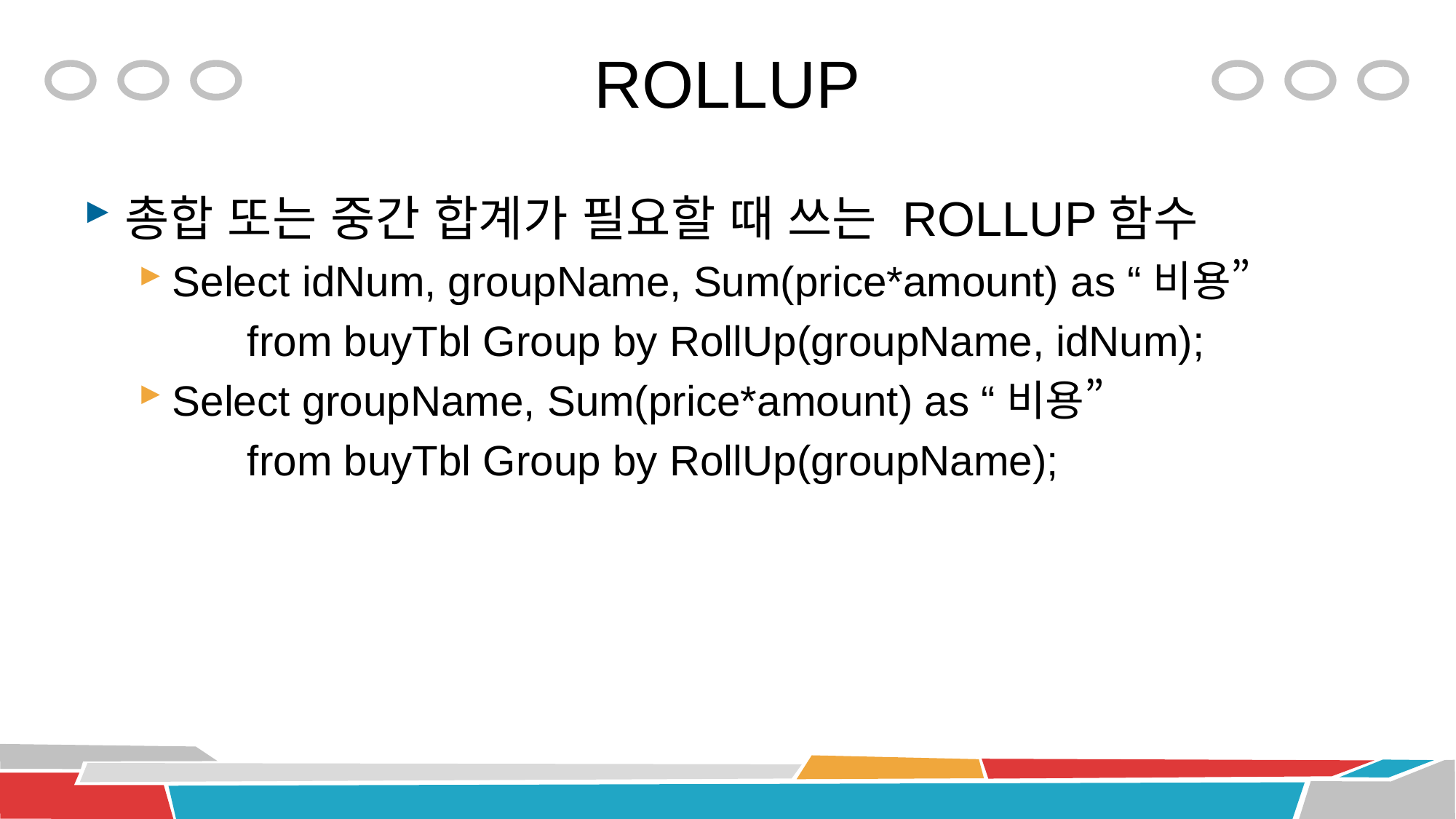

# ROLLUP
총합 또는 중간 합계가 필요할 때 쓰는 ROLLUP함수
Select idNum, groupName, Sum(price*amount) as “비용”
	from buyTbl Group by RollUp(groupName, idNum);
Select groupName, Sum(price*amount) as “비용”
	from buyTbl Group by RollUp(groupName);